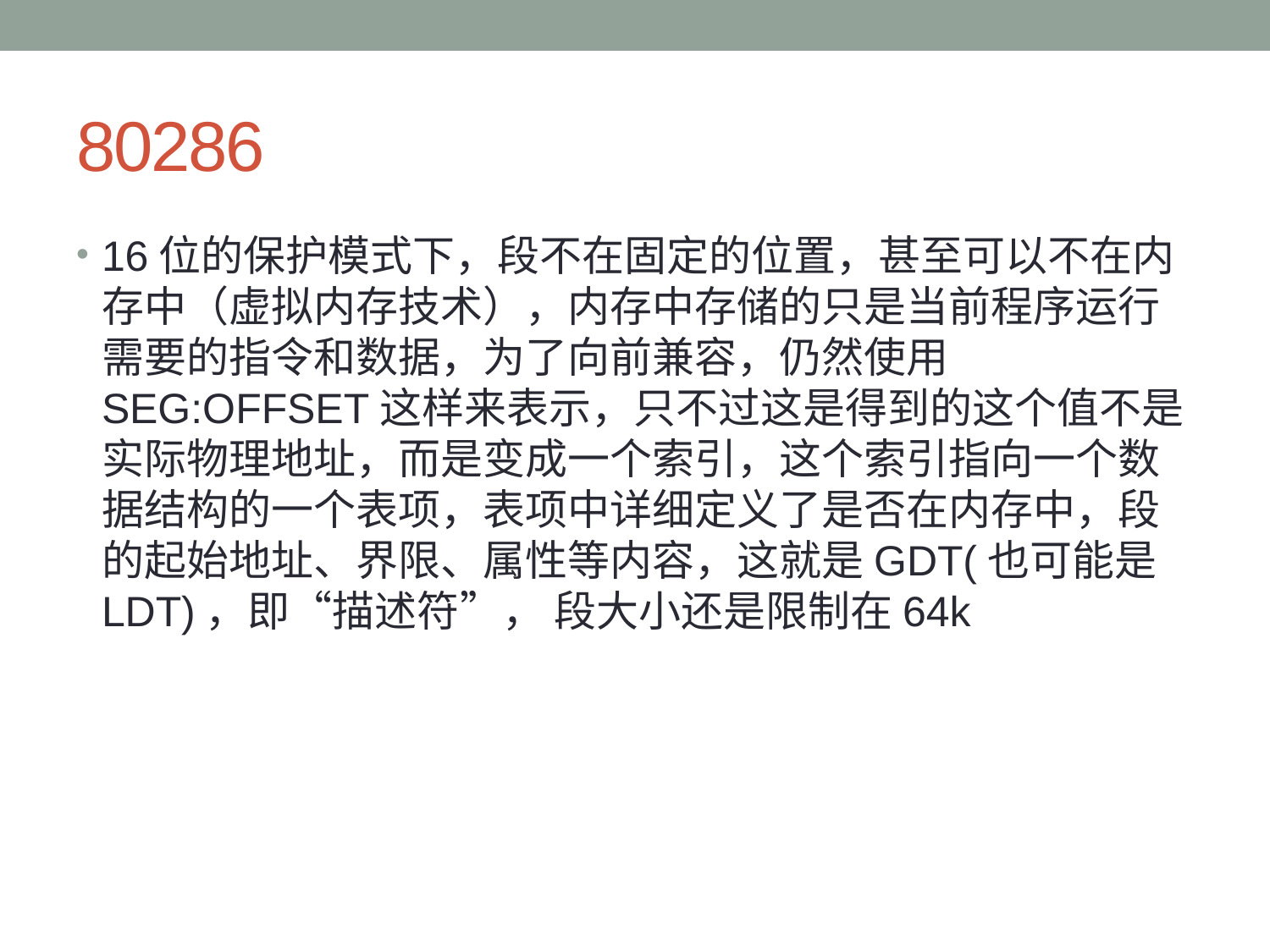

# 80286
16位的保护模式下，段不在固定的位置，甚至可以不在内存中（虚拟内存技术），内存中存储的只是当前程序运行需要的指令和数据，为了向前兼容，仍然使用SEG:OFFSET这样来表示，只不过这是得到的这个值不是实际物理地址，而是变成一个索引，这个索引指向一个数据结构的一个表项，表项中详细定义了是否在内存中，段的起始地址、界限、属性等内容，这就是GDT(也可能是LDT)，即“描述符”， 段大小还是限制在64k